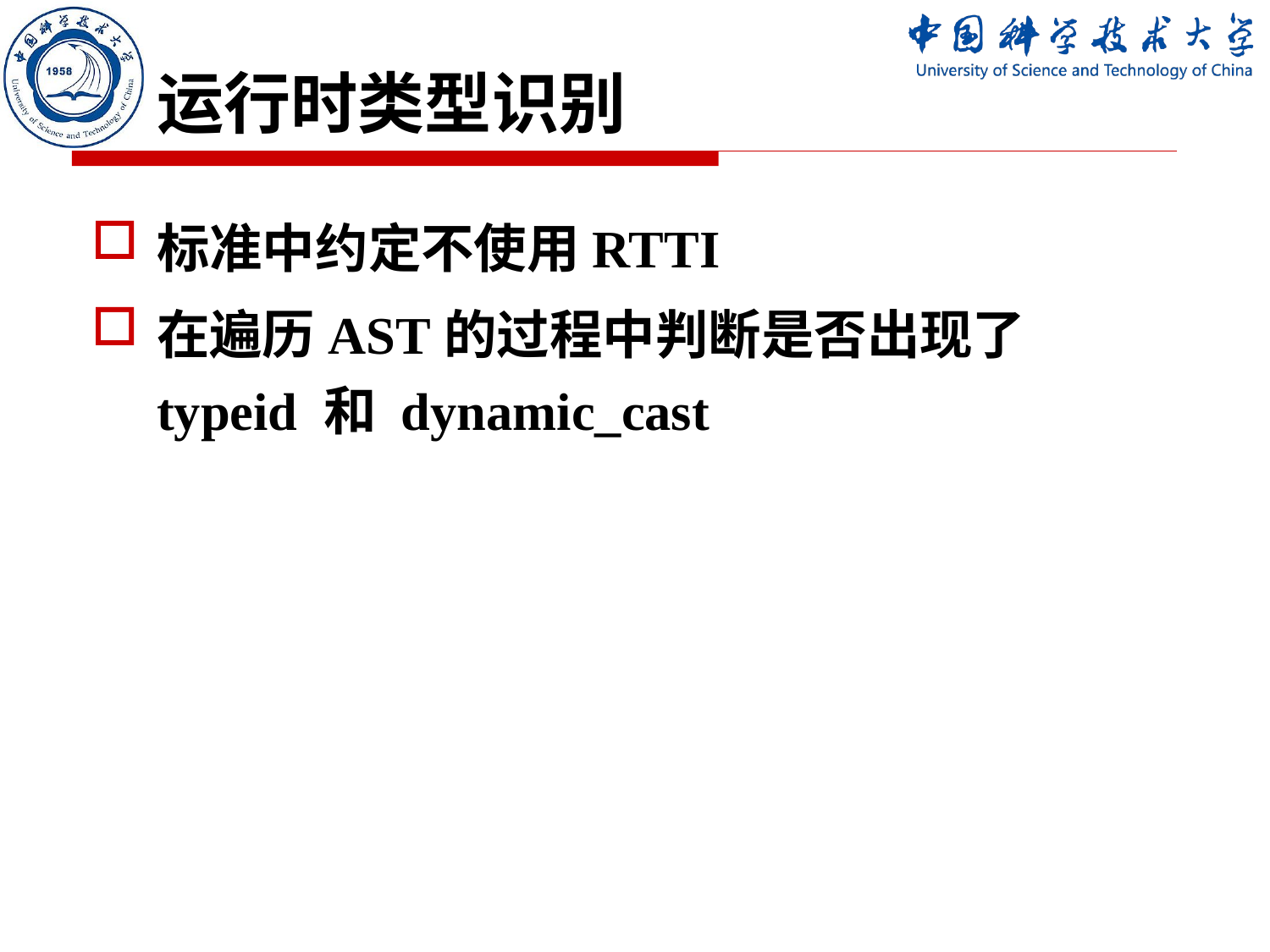

# 运行时类型识别
标准中约定不使用RTTI
在遍历AST的过程中判断是否出现了 typeid 和 dynamic_cast

34